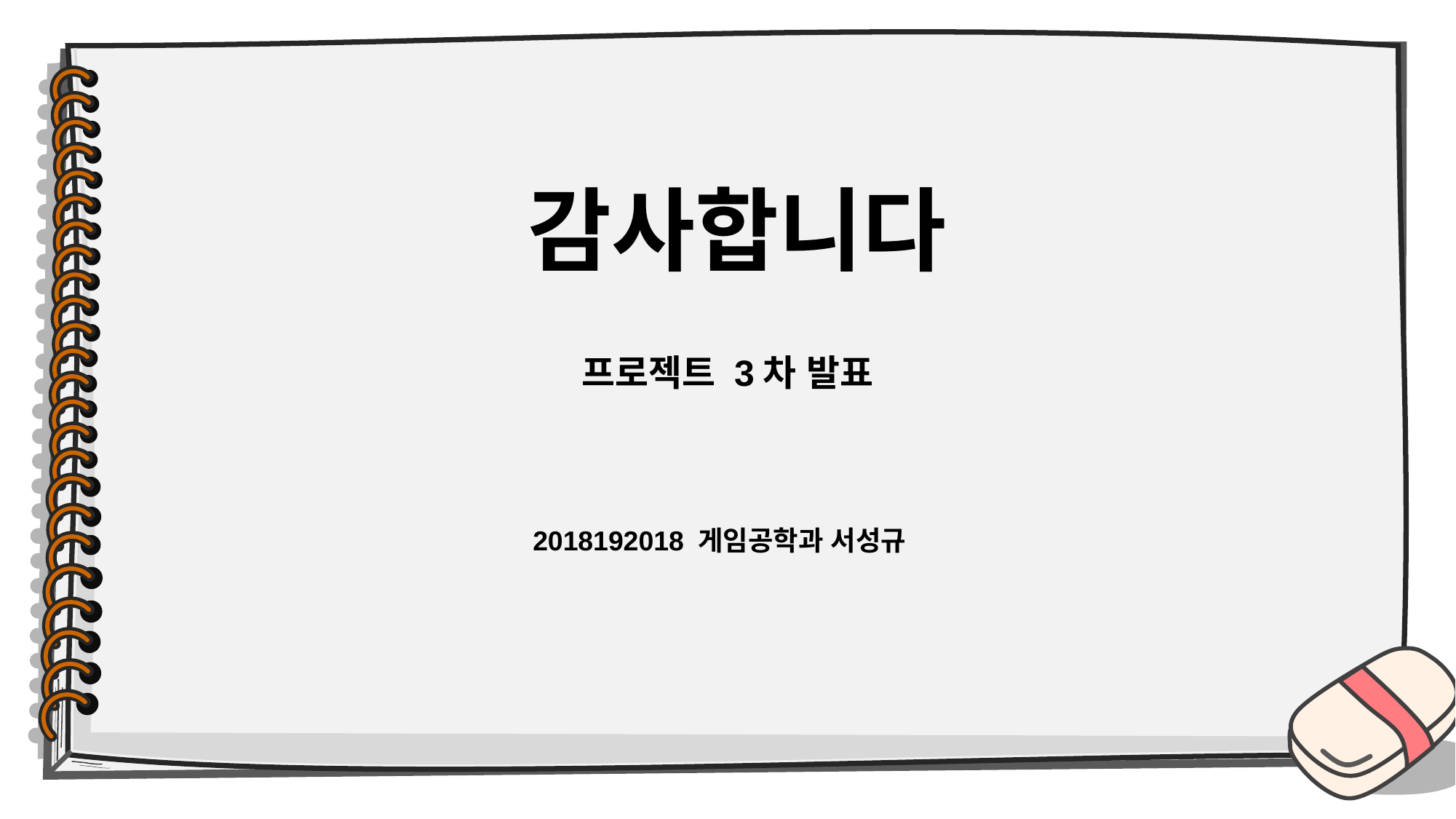

# 감사합니다
프로젝트 3차 발표
2018192018 게임공학과 서성규